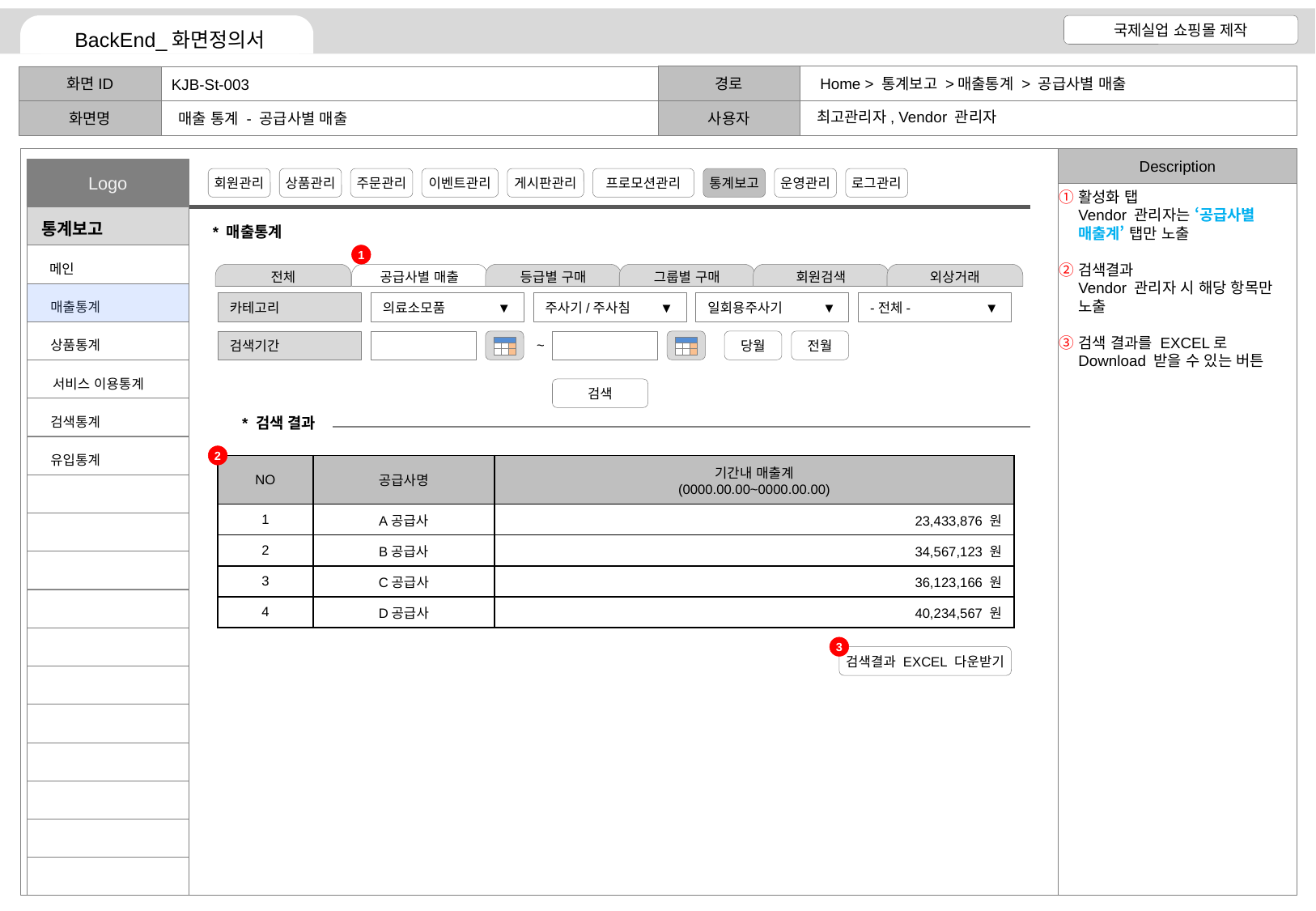

Home > 통계보고 >매출통계 > 공급사별 매출
KJB-St-003
최고관리자, Vendor 관리자
매출 통계 - 공급사별 매출
활성화 탭
Vendor 관리자는 ‘공급사별 매출계’ 탭만 노출

검색결과
Vendor 관리자 시 해당 항목만 노출

검색 결과를 EXCEL로 Download 받을 수 있는 버튼
* 매출통계
1
전체
공급사별 매출
등급별 구매
그룹별 구매
회원검색
외상거래

카테고리
의료소모품
▼
주사기/주사침
▼
일회용주사기
▼
-전체-
▼
검색기간

~

당월
전월
검색
* 검색 결과
2
| NO | 공급사명 | 기간내 매출계 (0000.00.00~0000.00.00) |
| --- | --- | --- |
| 1 | A공급사 | 23,433,876 원 |
| 2 | B공급사 | 34,567,123 원 |
| 3 | C공급사 | 36,123,166 원 |
| 4 | D공급사 | 40,234,567 원 |
3
검색결과 EXCEL 다운받기